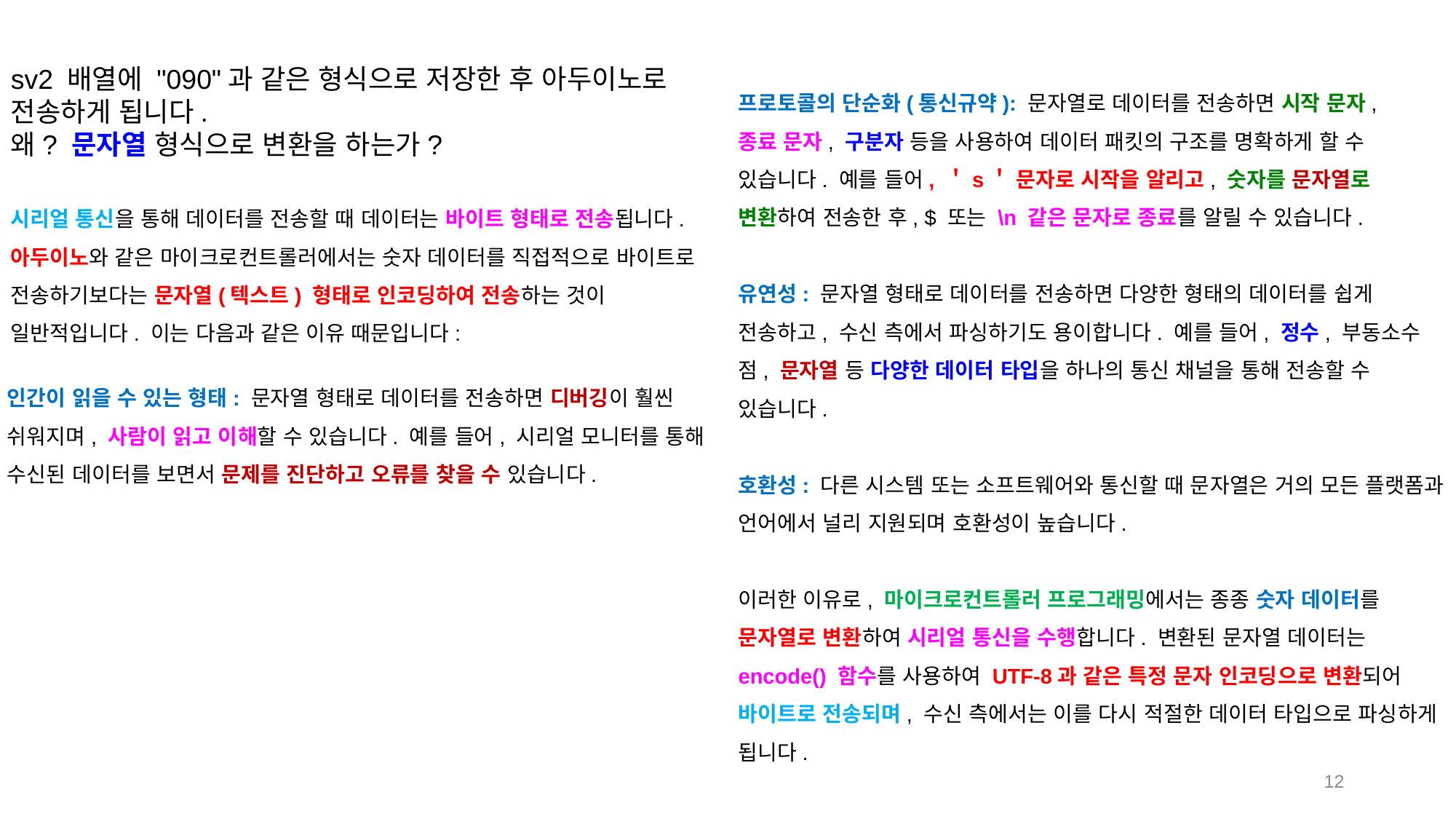

프로토콜의 단순화(통신규약): 문자열로 데이터를 전송하면 시작 문자,
종료 문자, 구분자 등을 사용하여 데이터 패킷의 구조를 명확하게 할 수 있습니다. 예를 들어, ＇s＇ 문자로 시작을 알리고, 숫자를 문자열로 변환하여 전송한 후, $ 또는 \n 같은 문자로 종료를 알릴 수 있습니다.

유연성: 문자열 형태로 데이터를 전송하면 다양한 형태의 데이터를 쉽게 전송하고, 수신 측에서 파싱하기도 용이합니다. 예를 들어, 정수, 부동소수점, 문자열 등 다양한 데이터 타입을 하나의 통신 채널을 통해 전송할 수 있습니다.

호환성: 다른 시스템 또는 소프트웨어와 통신할 때 문자열은 거의 모든 플랫폼과 언어에서 널리 지원되며 호환성이 높습니다.

이러한 이유로, 마이크로컨트롤러 프로그래밍에서는 종종 숫자 데이터를 문자열로 변환하여 시리얼 통신을 수행합니다. 변환된 문자열 데이터는 encode() 함수를 사용하여 UTF-8과 같은 특정 문자 인코딩으로 변환되어 바이트로 전송되며, 수신 측에서는 이를 다시 적절한 데이터 타입으로 파싱하게 됩니다.
sv2 배열에 "090"과 같은 형식으로 저장한 후 아두이노로 전송하게 됩니다.
왜? 문자열 형식으로 변환을 하는가?

시리얼 통신을 통해 데이터를 전송할 때 데이터는 바이트 형태로 전송됩니다. 아두이노와 같은 마이크로컨트롤러에서는 숫자 데이터를 직접적으로 바이트로 전송하기보다는 문자열(텍스트) 형태로 인코딩하여 전송하는 것이 일반적입니다. 이는 다음과 같은 이유 때문입니다:
인간이 읽을 수 있는 형태: 문자열 형태로 데이터를 전송하면 디버깅이 훨씬 쉬워지며, 사람이 읽고 이해할 수 있습니다. 예를 들어, 시리얼 모니터를 통해 수신된 데이터를 보면서 문제를 진단하고 오류를 찾을 수 있습니다.
12